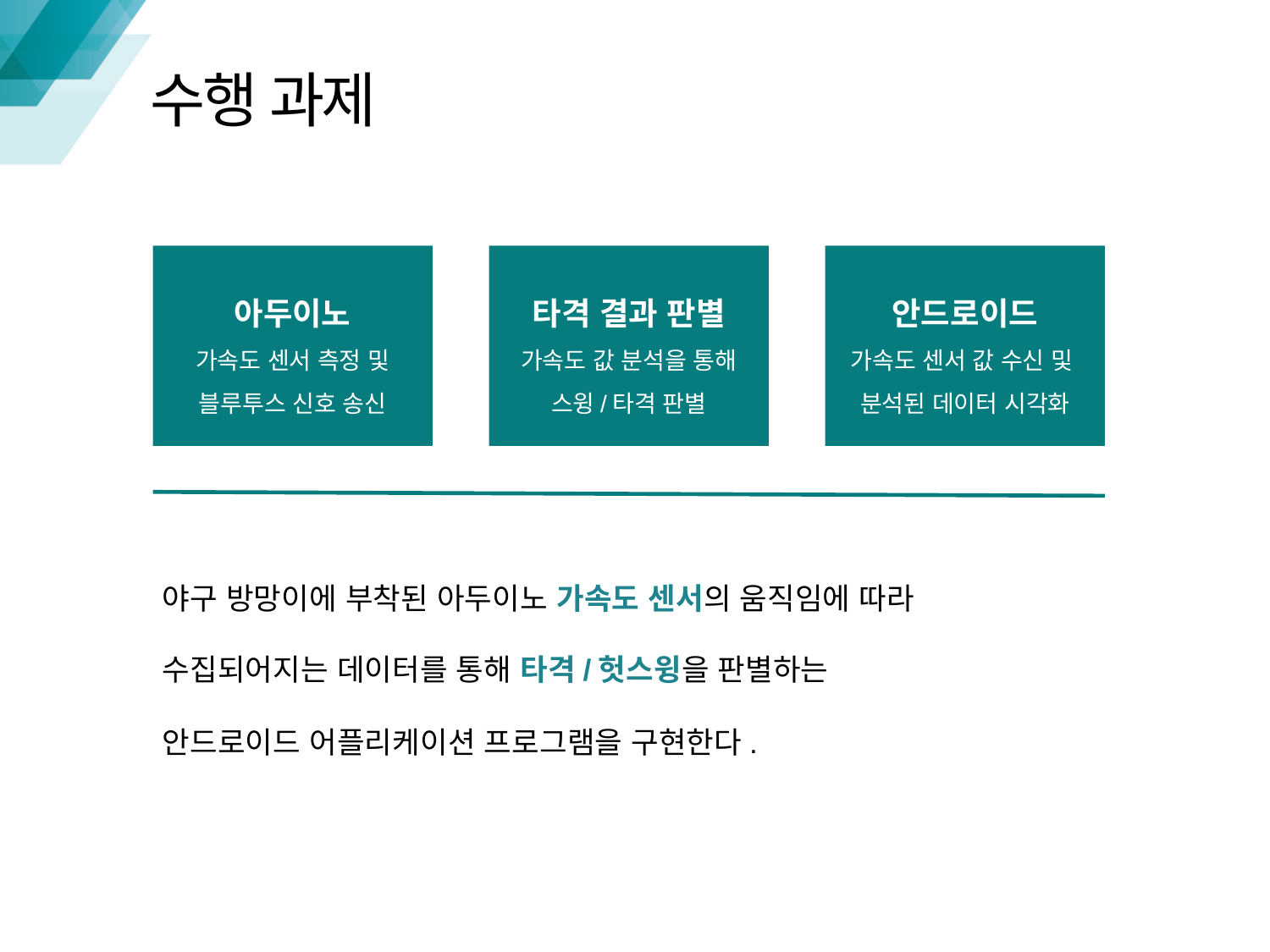

# 수행 과제
타격 결과 판별
가속도 값 분석을 통해
스윙/타격 판별
안드로이드
가속도 센서 값 수신 및
분석된 데이터 시각화
아두이노
가속도 센서 측정 및
블루투스 신호 송신
야구 방망이에 부착된 아두이노 가속도 센서의 움직임에 따라
수집되어지는 데이터를 통해 타격/헛스윙을 판별하는
안드로이드 어플리케이션 프로그램을 구현한다.